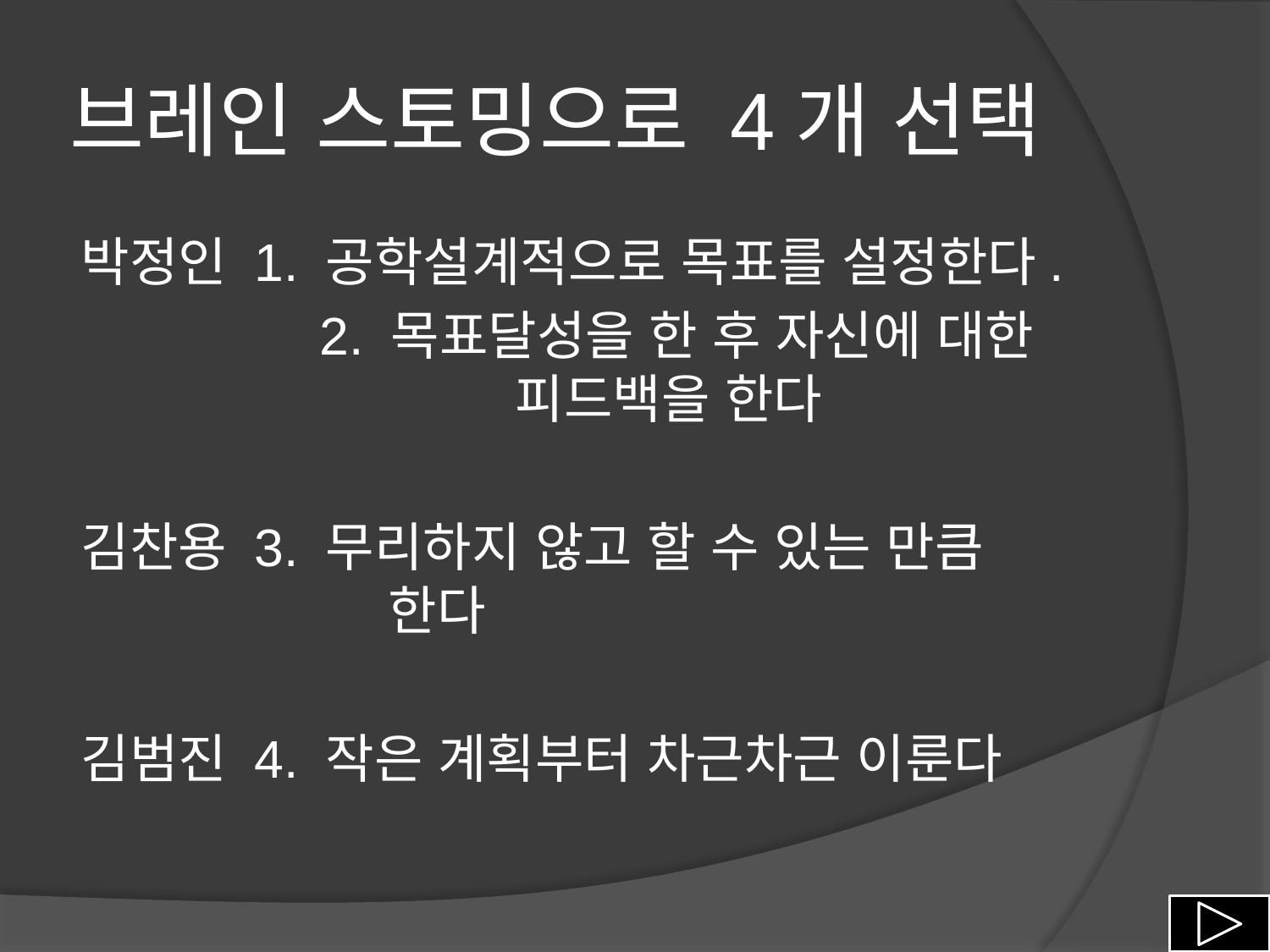

# 브레인 스토밍으로 4개 선택
박정인 1. 공학설계적으로 목표를 설정한다.
		    2. 목표달성을 한 후 자신에 대한   			피드백을 한다

김찬용 3. 무리하지 않고 할 수 있는 만큼  			한다

김범진 4. 작은 계획부터 차근차근 이룬다